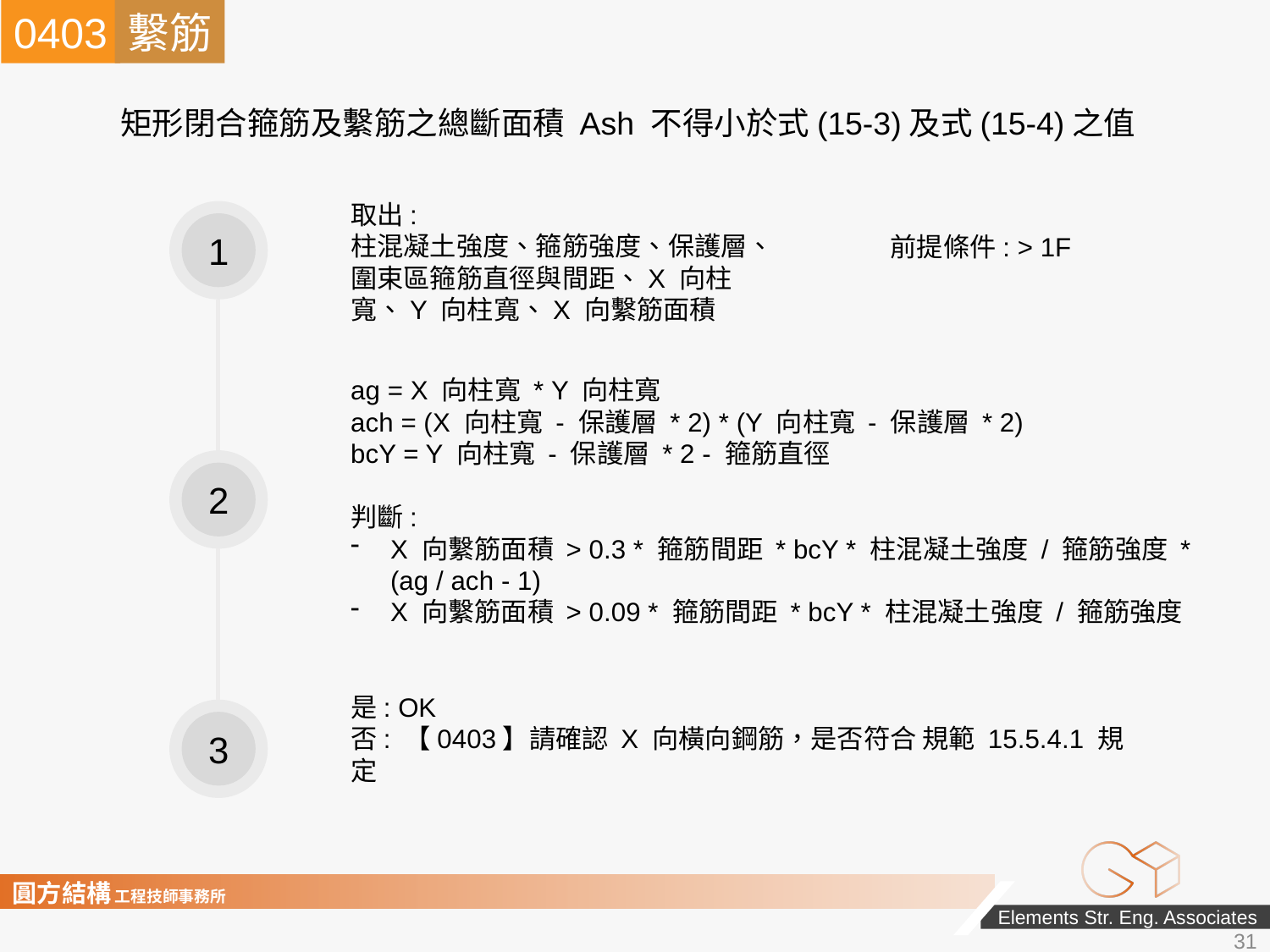

0403
繫筋
矩形閉合箍筋及繫筋之總斷面積 Ash 不得小於式(15-3)及式(15-4)之值
取出:
柱混凝土強度、箍筋強度、保護層、圍束區箍筋直徑與間距、X 向柱寬、Y 向柱寬、X 向繫筋面積
1

前提條件: > 1F
ag = X 向柱寬 * Y 向柱寬
ach = (X 向柱寬 - 保護層 * 2) * (Y 向柱寬 - 保護層 * 2)
bcY = Y 向柱寬 - 保護層 * 2 - 箍筋直徑

判斷:
X 向繫筋面積 > 0.3 * 箍筋間距 * bcY * 柱混凝土強度 / 箍筋強度 * (ag / ach - 1)
X 向繫筋面積 > 0.09 * 箍筋間距 * bcY * 柱混凝土強度 / 箍筋強度

2

是: OK
否: 【0403】請確認 X 向橫向鋼筋，是否符合 規範 15.5.4.1 規定
3

31